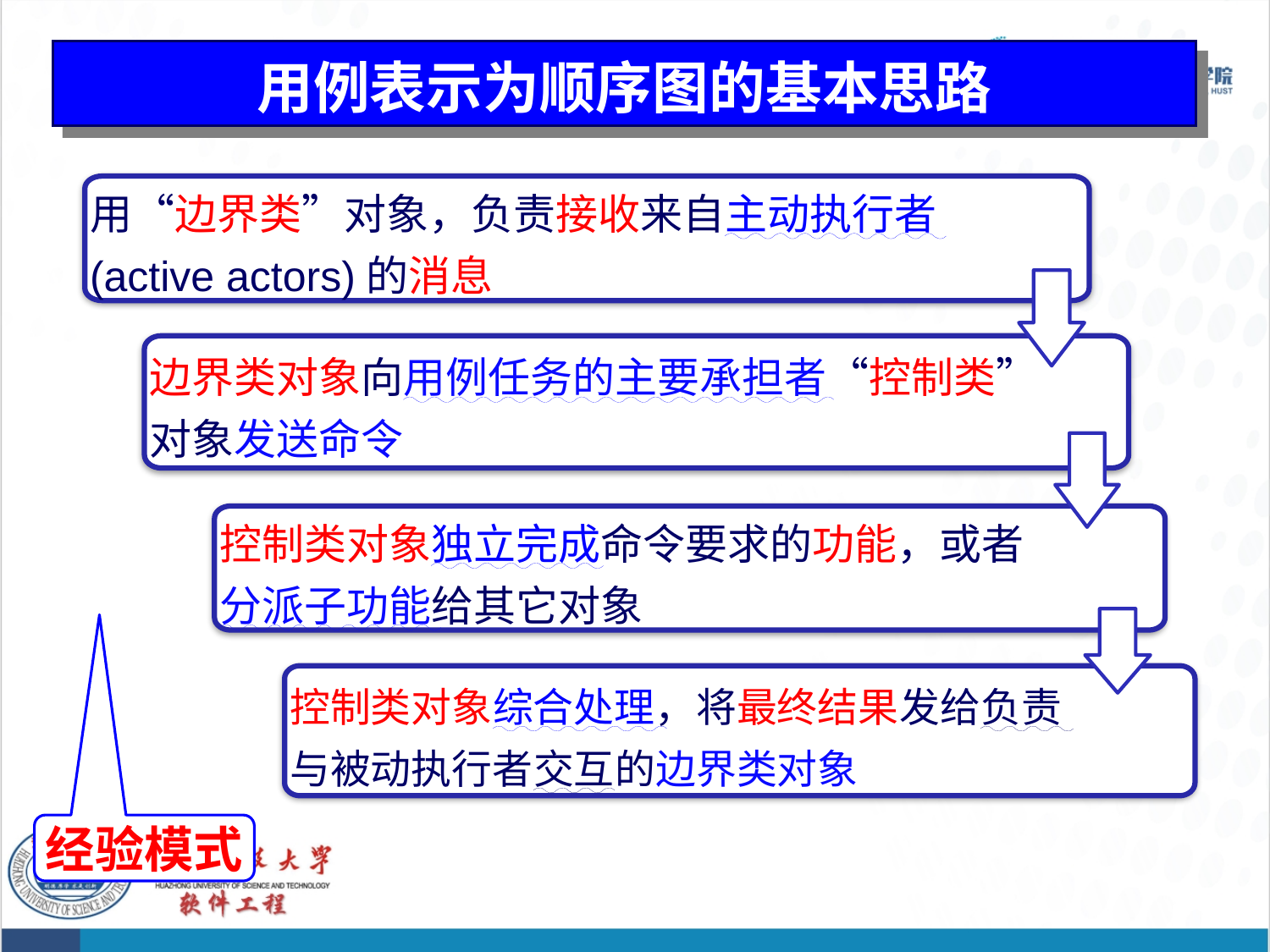

# 用例表示为顺序图的基本思路
用“边界类”对象，负责接收来自主动执行者
(active actors)的消息

边界类对象向用例任务的主要承担者“控制类”
对象发送命令

控制类对象独立完成命令要求的功能，或者
分派子功能给其它对象

控制类对象综合处理，将最终结果发给负责
与被动执行者交互的边界类对象
经验模式